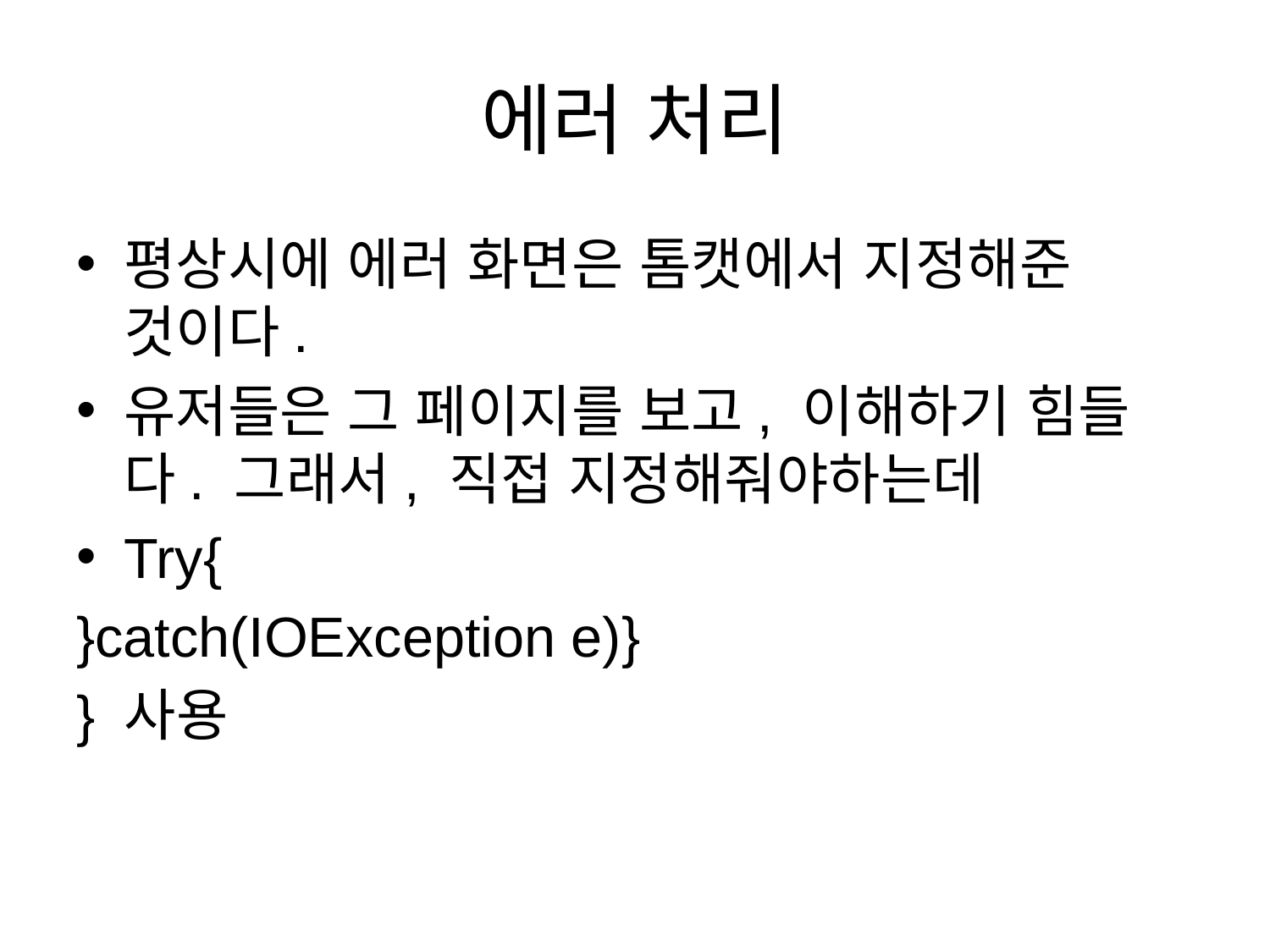

# 에러 처리
평상시에 에러 화면은 톰캣에서 지정해준 것이다.
유저들은 그 페이지를 보고, 이해하기 힘들다. 그래서, 직접 지정해줘야하는데
Try{
}catch(IOException e)}
} 사용